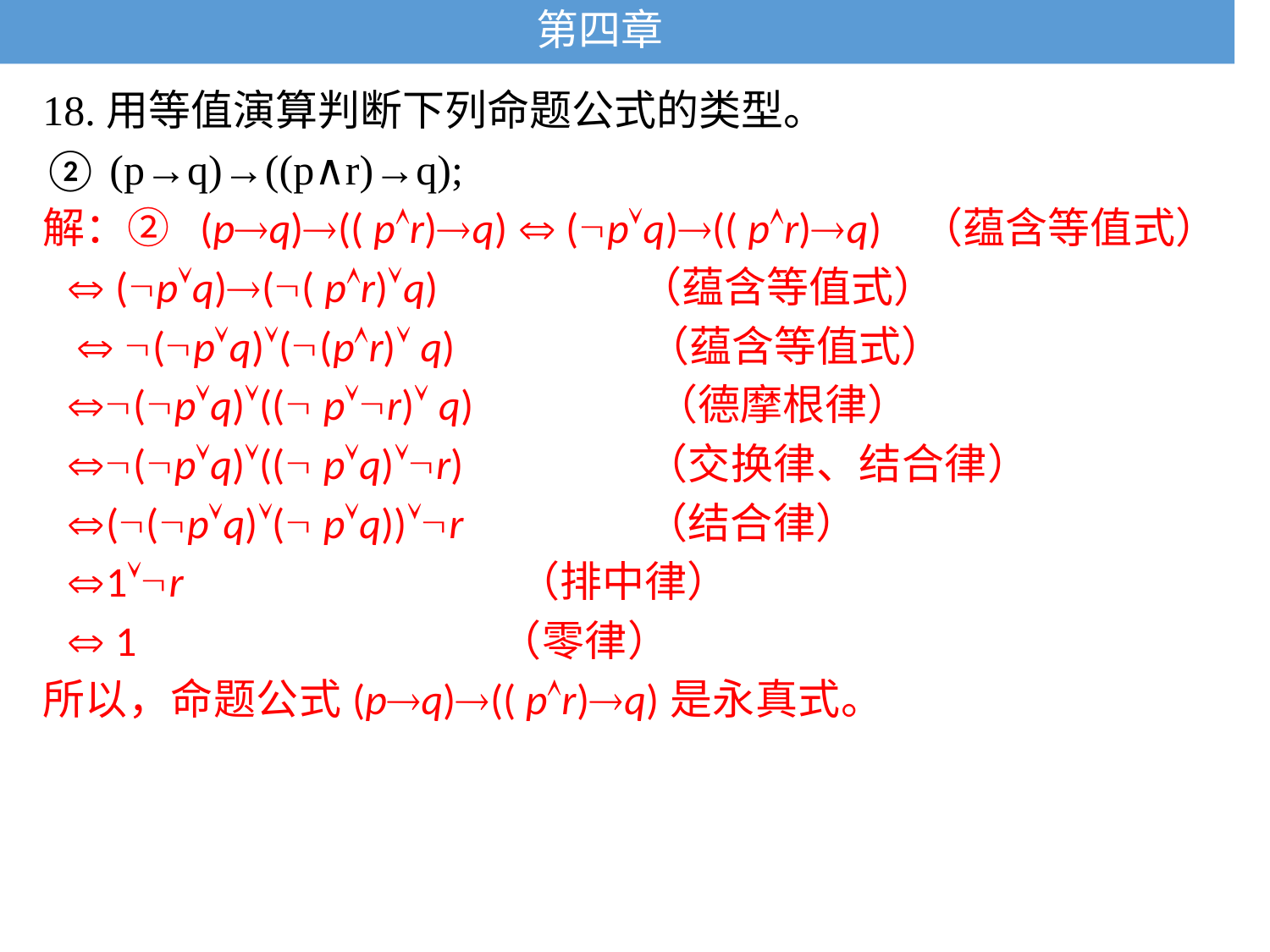

# 第四章
18.用等值演算判断下列命题公式的类型。
② (p→q)→((p∧r)→q);
解：②  (p→q)→(( p∧r)→q) ⇔ (¬p∨q)→(( p∧r)→q)   （蕴含等值式）
⇔ (¬p∨q)→(¬( p∧r)∨q)                    （蕴含等值式）
 ⇔ ¬(¬p∨q)∨(¬(p∧r)∨ q)                   （蕴含等值式）
⇔¬(¬p∨q)∨((¬ p∨¬r)∨ q)                  （德摩根律）
⇔¬(¬p∨q)∨((¬ p∨q)∨¬r)                  （交换律、结合律）
⇔(¬(¬p∨q)∨(¬ p∨q))∨¬r                  （结合律）
⇔1∨¬r                                  （排中律）
⇔ 1                                     （零律）
所以，命题公式(p→q)→(( p∧r)→q)是永真式。